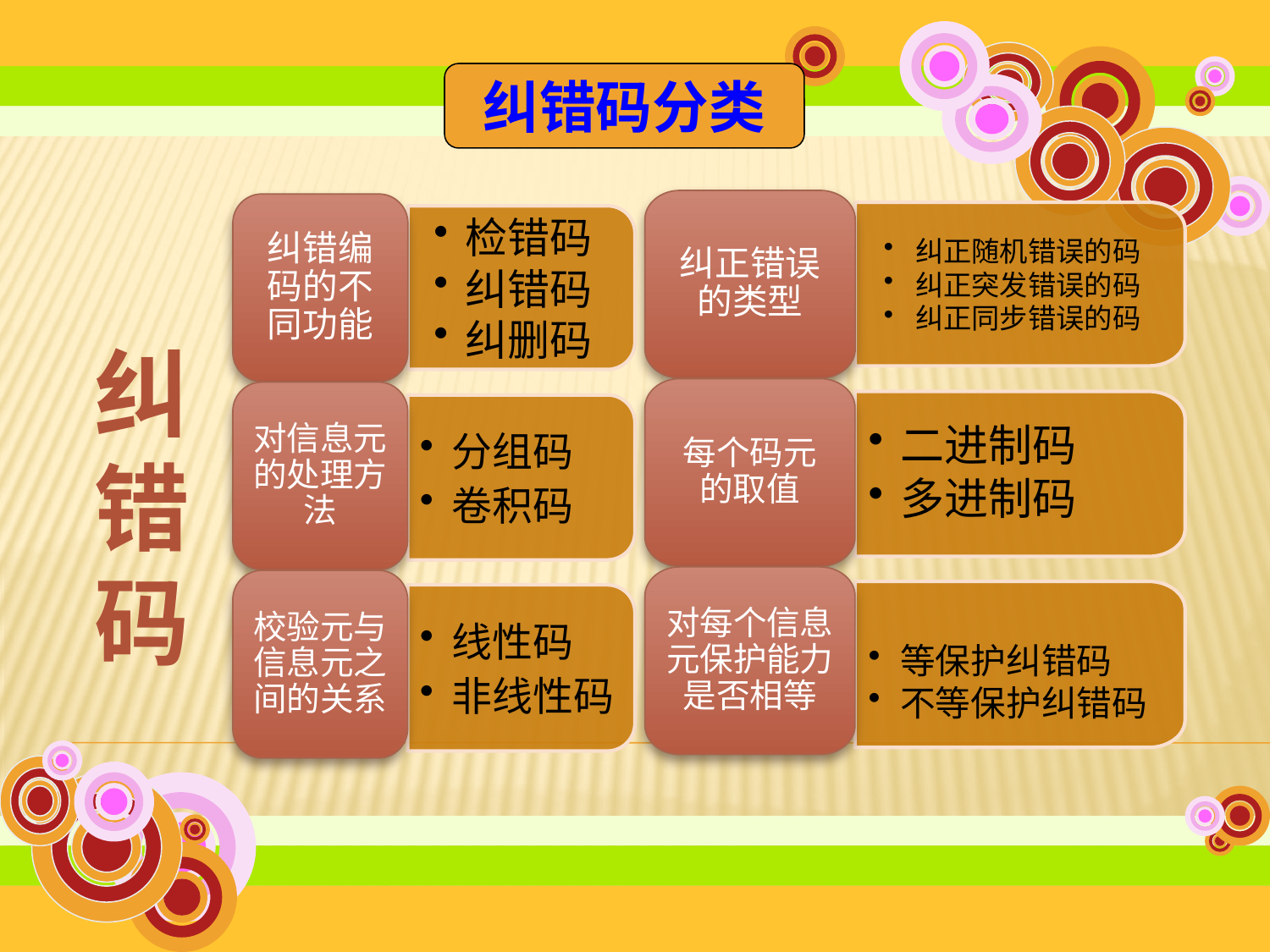

纠错码分类

纠正错误的类型
纠正随机错误的码
纠正突发错误的码
纠正同步错误的码
每个码元 的取值
二进制码
多进制码
对每个信息元保护能力是否相等

等保护纠错码
不等保护纠错码

纠错编码的不同功能
检错码
纠错码
纠删码
对信息元的处理方法
分组码
卷积码
校验元与信息元之间的关系
线性码
非线性码
纠错码